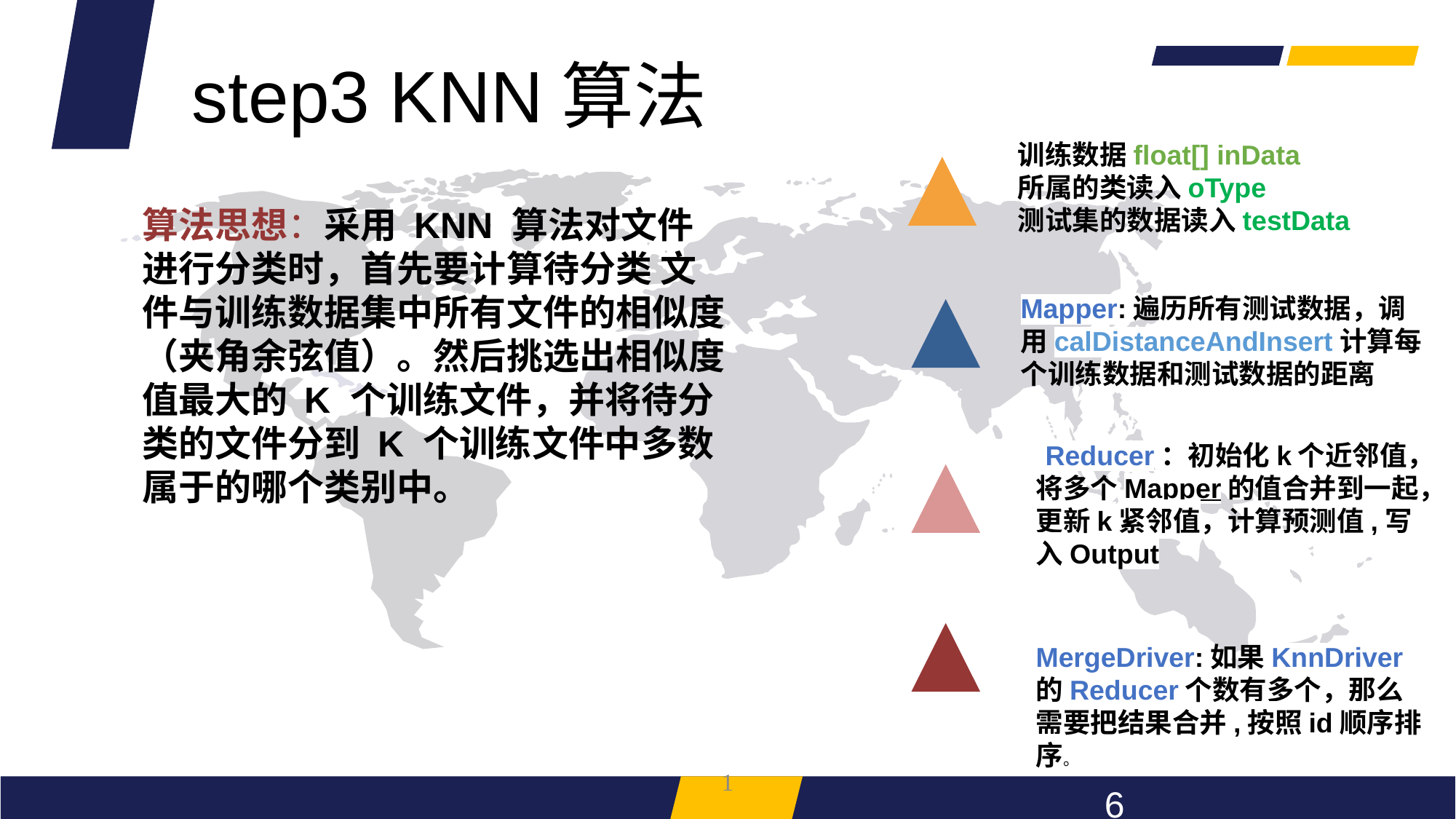

step3 KNN算法

训练数据float[] inData
所属的类读入oType
测试集的数据读入testData

算法思想：采用 KNN 算法对文件进行分类时，首先要计算待分类 文件与训练数据集中所有文件的相似度（夹角余弦值）。然后挑选出相似度值最大的 K 个训练文件，并将待分类的文件分到 K 个训练文件中多数属于的哪个类别中。
Mapper:遍历所有测试数据，调用calDistanceAndInsert计算每个训练数据和测试数据的距离

 Reducer：初始化k个近邻值，将多个Mapper的值合并到一起，更新k紧邻值，计算预测值,写入Output

MergeDriver:如果KnnDriver的Reducer个数有多个，那么需要把结果合并,按照id顺序排序。
1
8
6